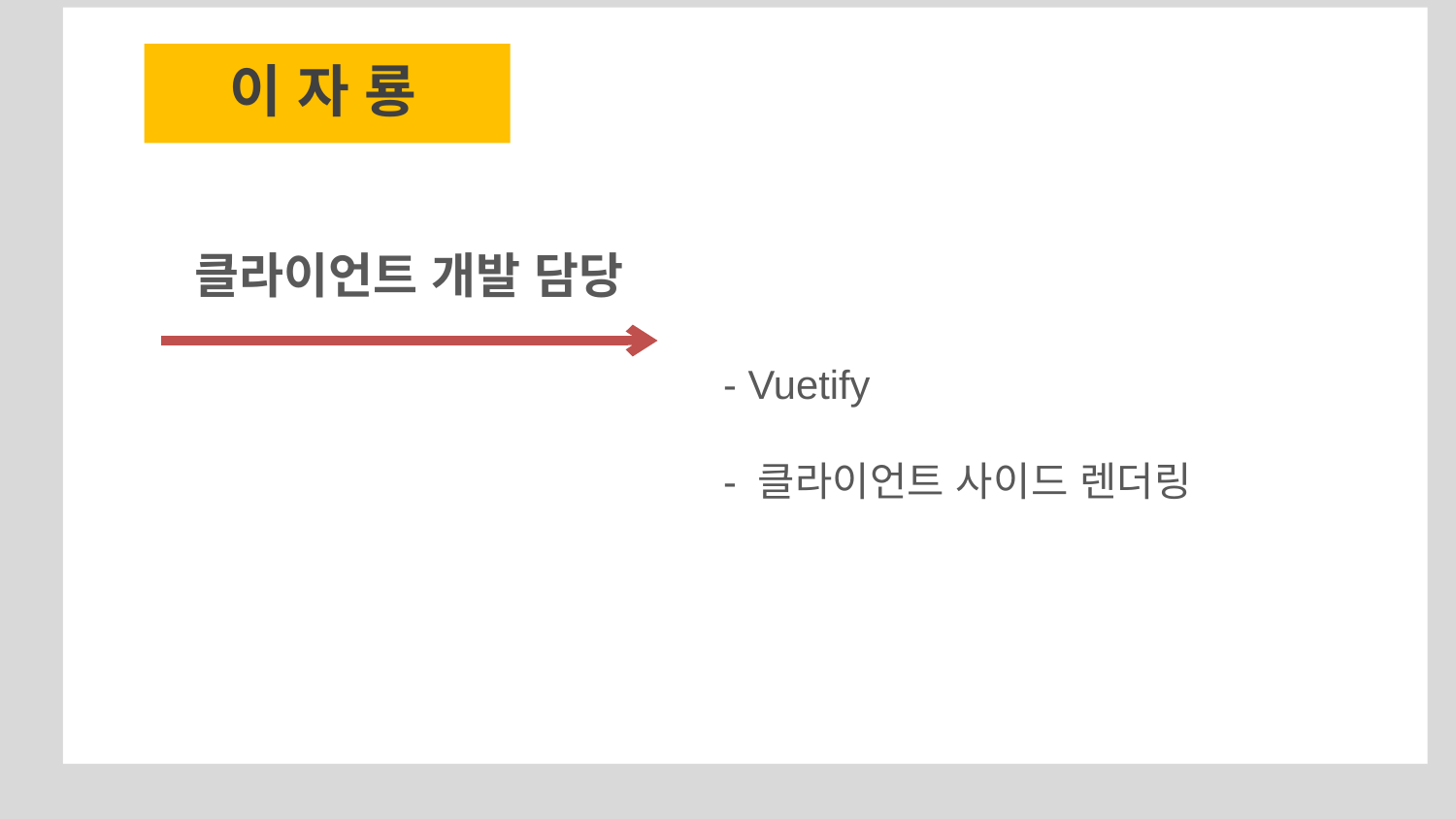

이 자 룡
  클라이언트 개발 담당

- Vuetify
- 클라이언트 사이드 렌더링